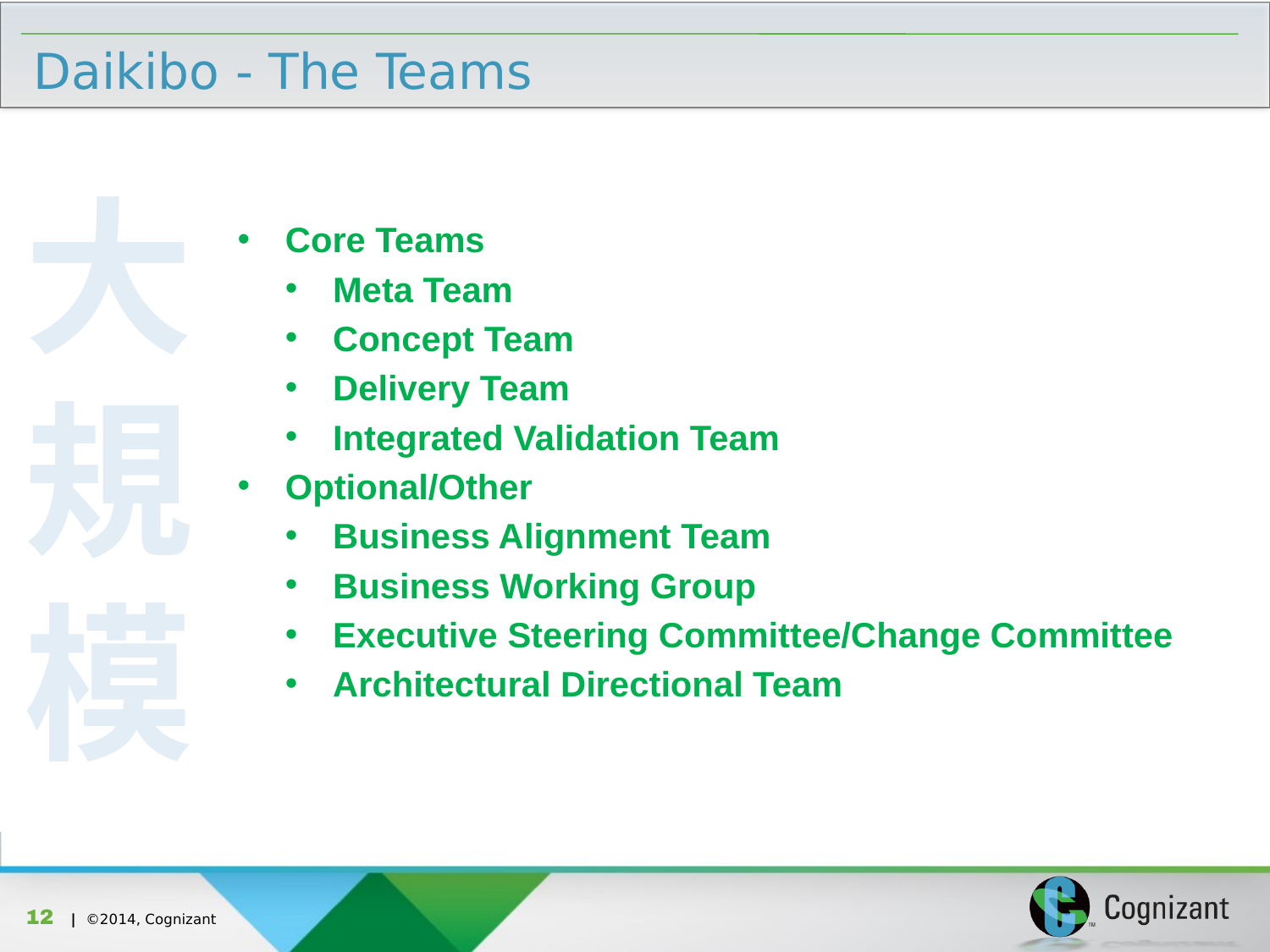

# Daikibo - The Teams
大
規
模
Core Teams
Meta Team
Concept Team
Delivery Team
Integrated Validation Team
Optional/Other
Business Alignment Team
Business Working Group
Executive Steering Committee/Change Committee
Architectural Directional Team

12